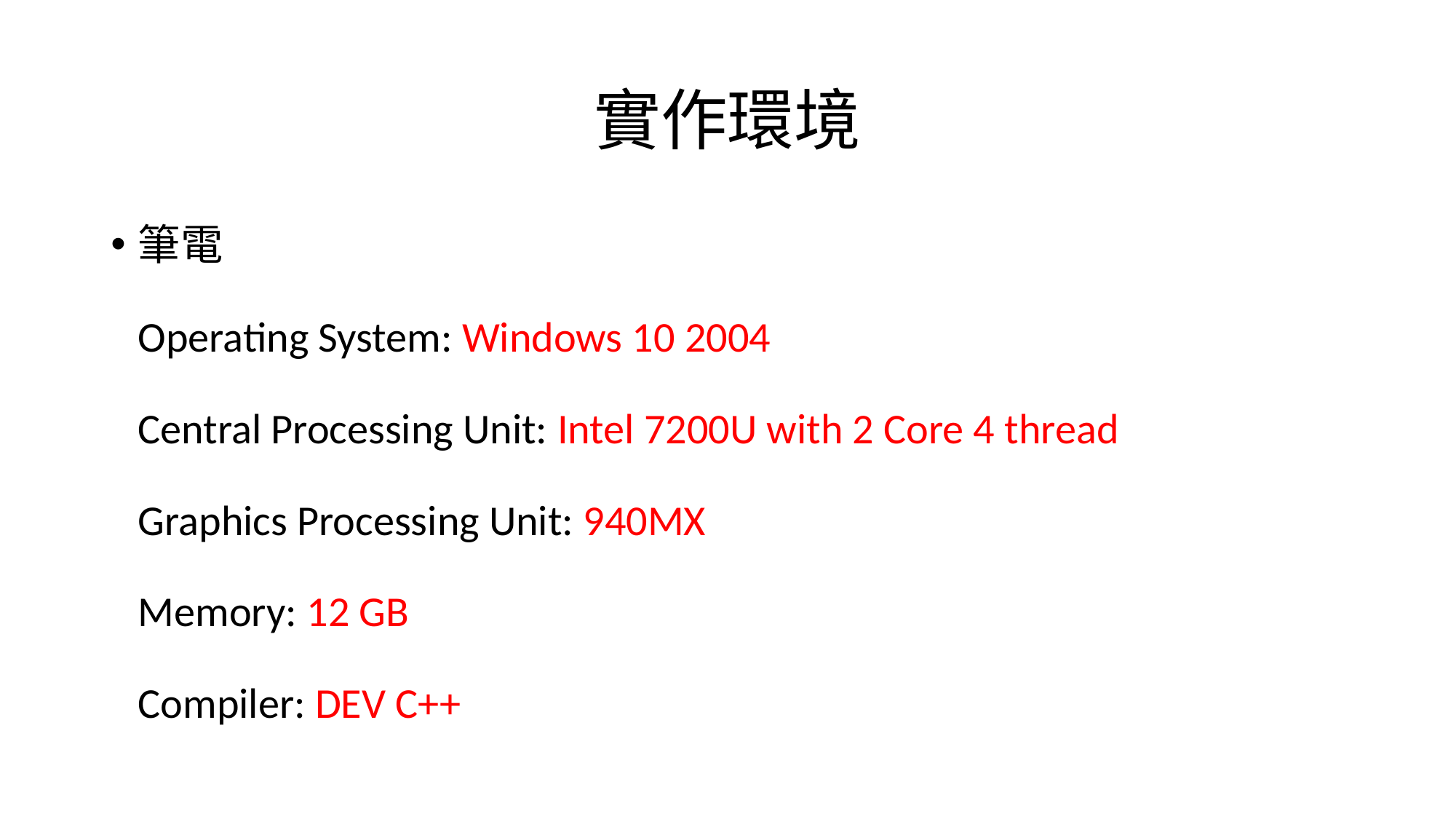

# 實作環境
筆電
Operating System: Windows 10 2004
Central Processing Unit: Intel 7200U with 2 Core 4 thread
Graphics Processing Unit: 940MX
Memory: 12 GB
Compiler: DEV C++